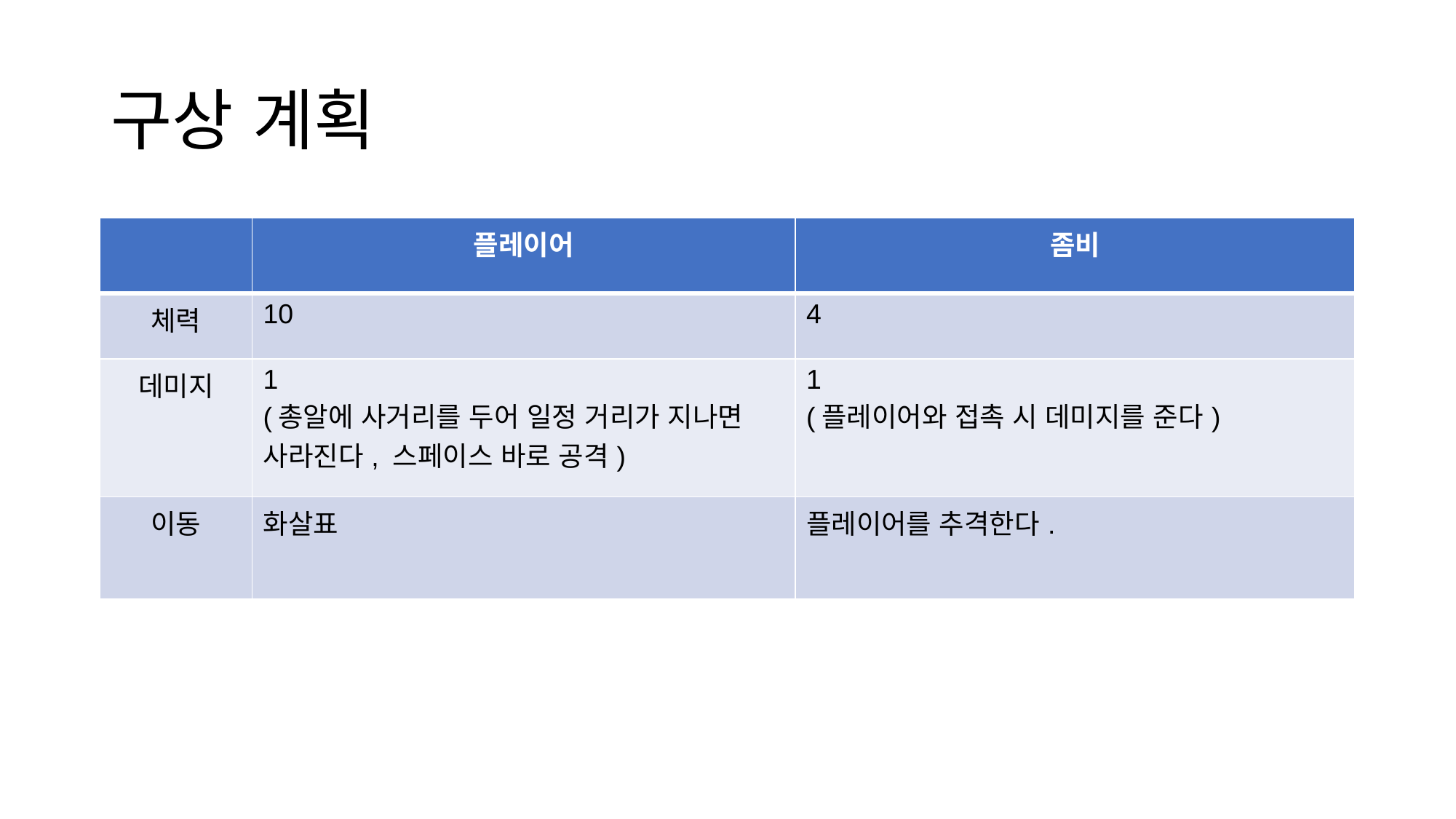

# 구상 계획
|  | 플레이어 | 좀비 |
| --- | --- | --- |
| 체력 | 10 | 4 |
| 데미지 | 1 (총알에 사거리를 두어 일정 거리가 지나면 사라진다, 스페이스 바로 공격) | 1 (플레이어와 접촉 시 데미지를 준다) |
| 이동 | 화살표 | 플레이어를 추격한다. |